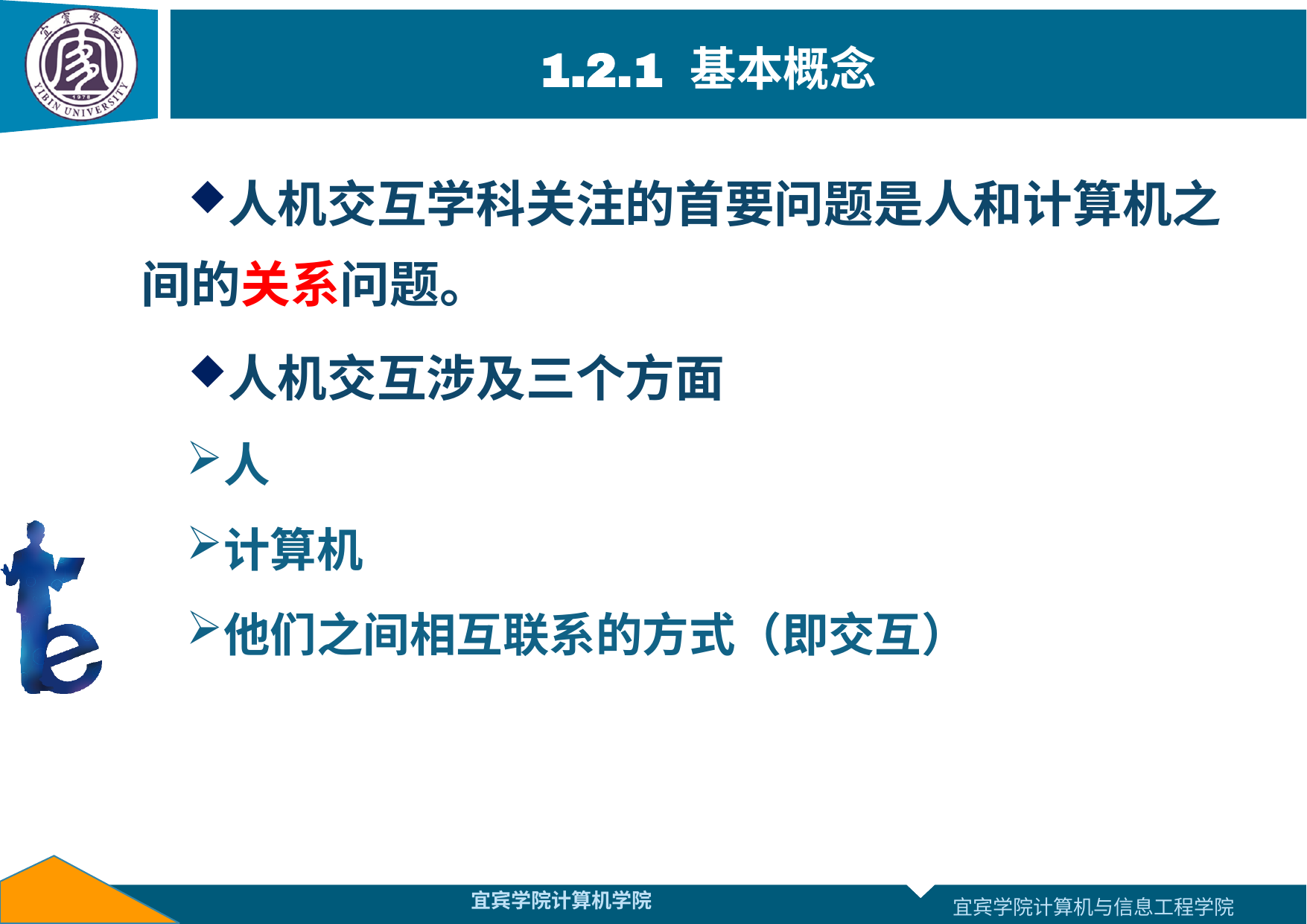

# 1.2.1 基本概念
人机交互学科关注的首要问题是人和计算机之间的关系问题。
人机交互涉及三个方面
人
计算机
他们之间相互联系的方式（即交互）
6
宜宾学院计算机学院